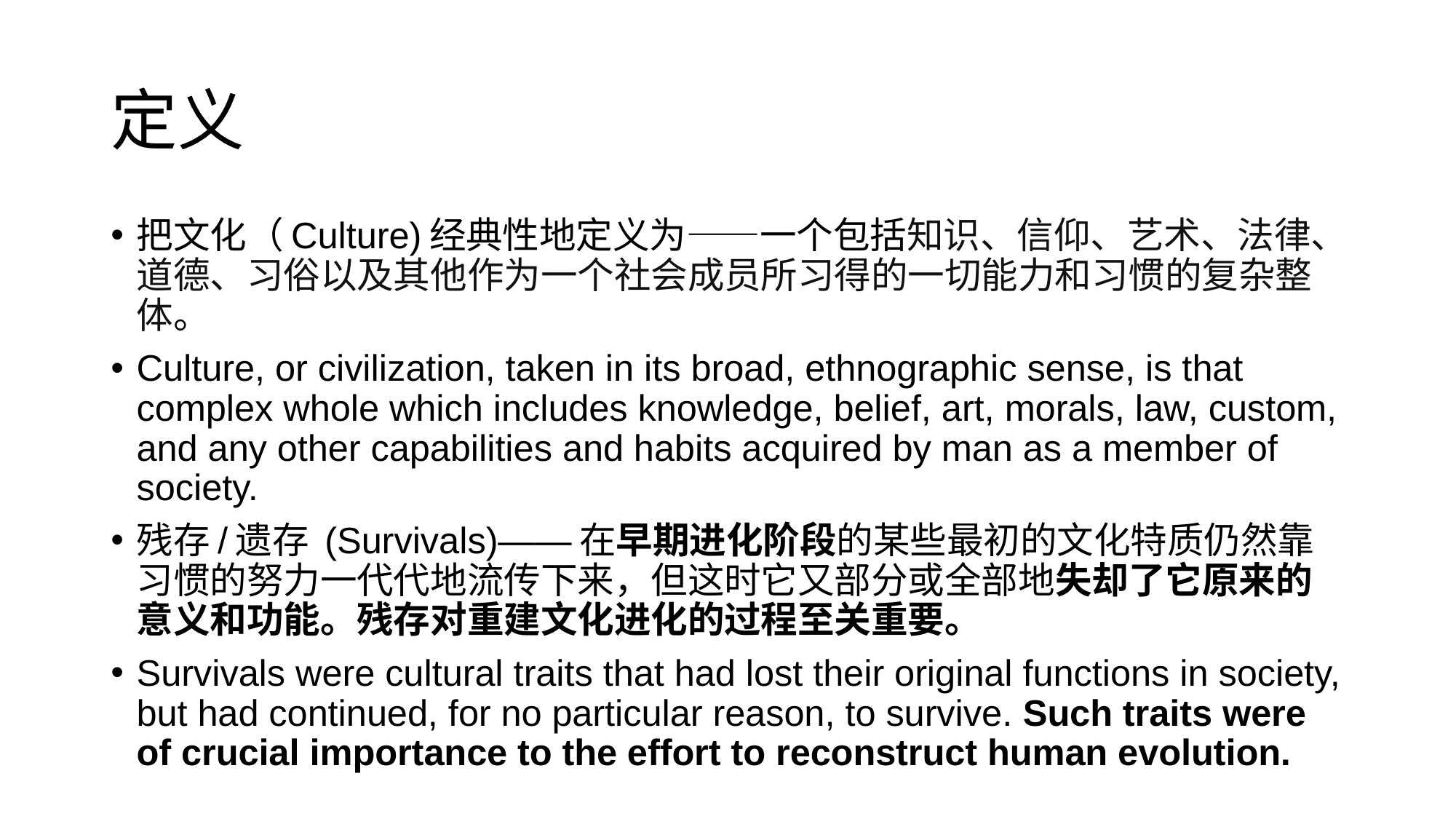

# 定义
把文化（Culture)经典性地定义为——一个包括知识、信仰、艺术、法律、道德、习俗以及其他作为一个社会成员所习得的一切能力和习惯的复杂整体。
Culture, or civilization, taken in its broad, ethnographic sense, is that complex whole which includes knowledge, belief, art, morals, law, custom, and any other capabilities and habits acquired by man as a member of society.
残存/遗存 (Survivals)——在早期进化阶段的某些最初的文化特质仍然靠习惯的努力一代代地流传下来，但这时它又部分或全部地失却了它原来的意义和功能。残存对重建文化进化的过程至关重要。
Survivals were cultural traits that had lost their original functions in society, but had continued, for no particular reason, to survive. Such traits were of crucial importance to the effort to reconstruct human evolution.